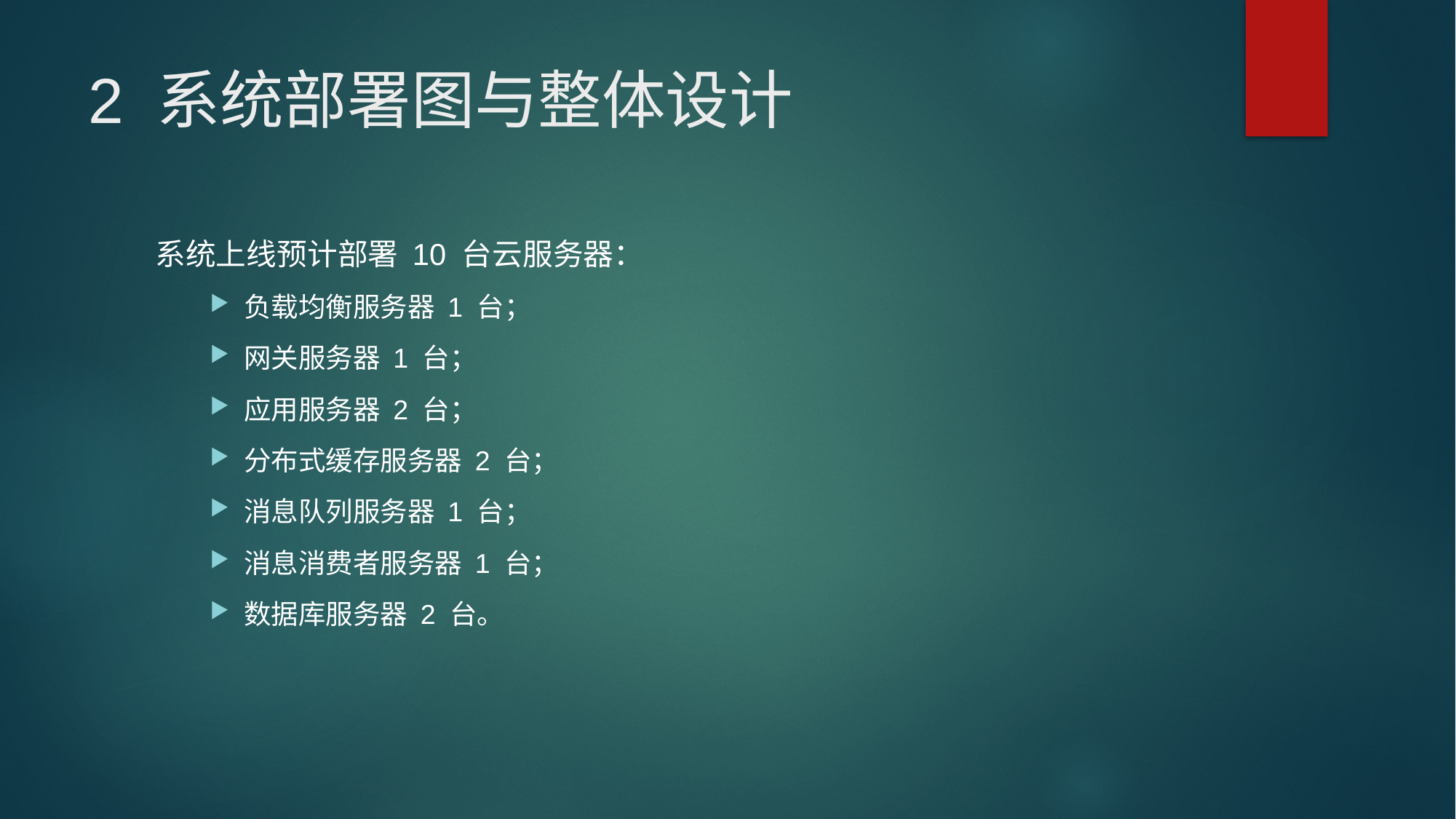

# 2 系统部署图与整体设计
系统上线预计部署 10 台云服务器：
负载均衡服务器 1 台；
网关服务器 1 台；
应用服务器 2 台；
分布式缓存服务器 2 台；
消息队列服务器 1 台；
消息消费者服务器 1 台；
数据库服务器 2 台。